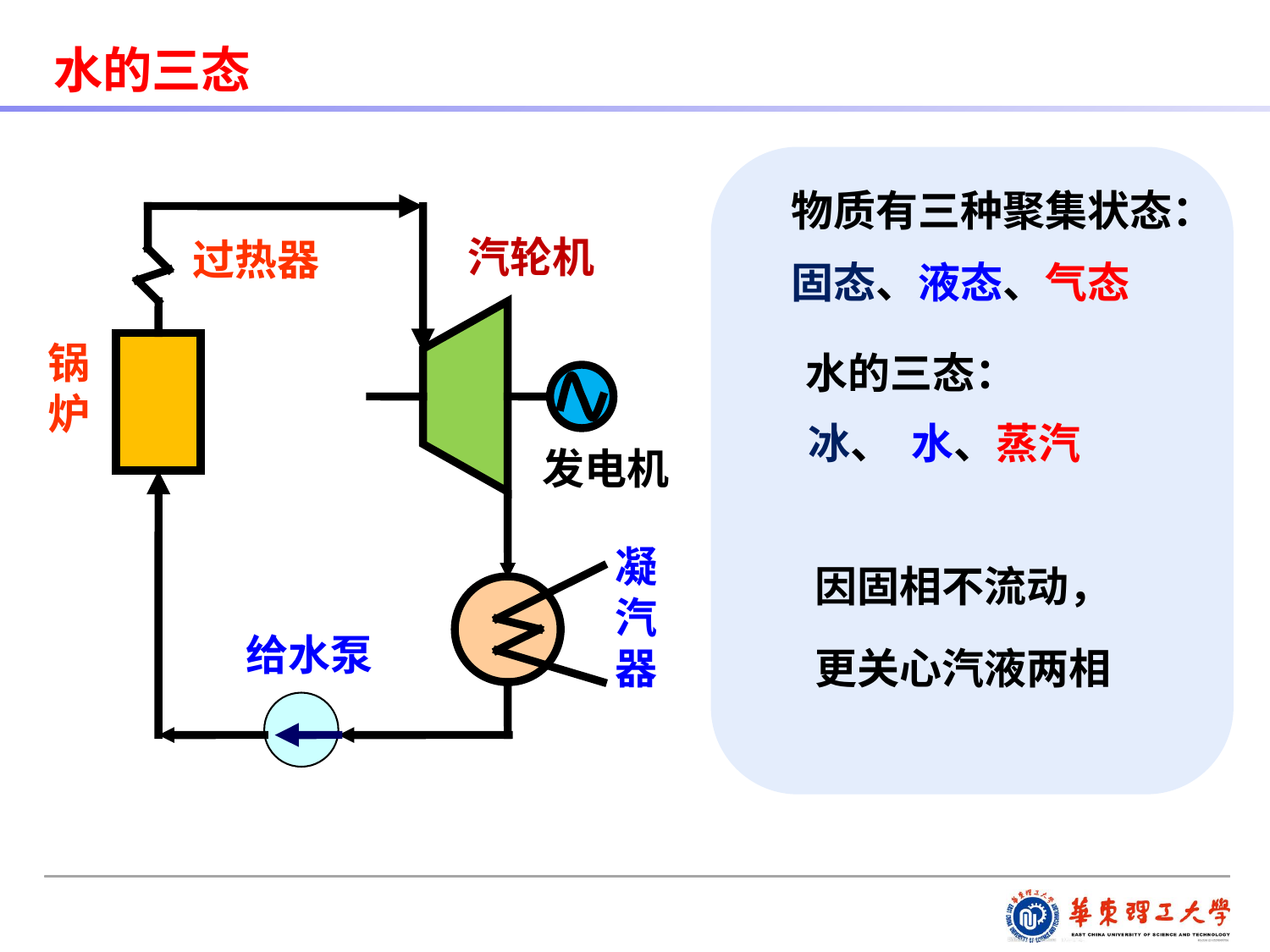

水的三态

物质有三种聚集状态：
固态、液态、气态

汽轮机
过热器

锅
炉

发电机

凝汽器

给水泵

水的三态：

冰、  水、蒸汽
因固相不流动，
更关心汽液两相